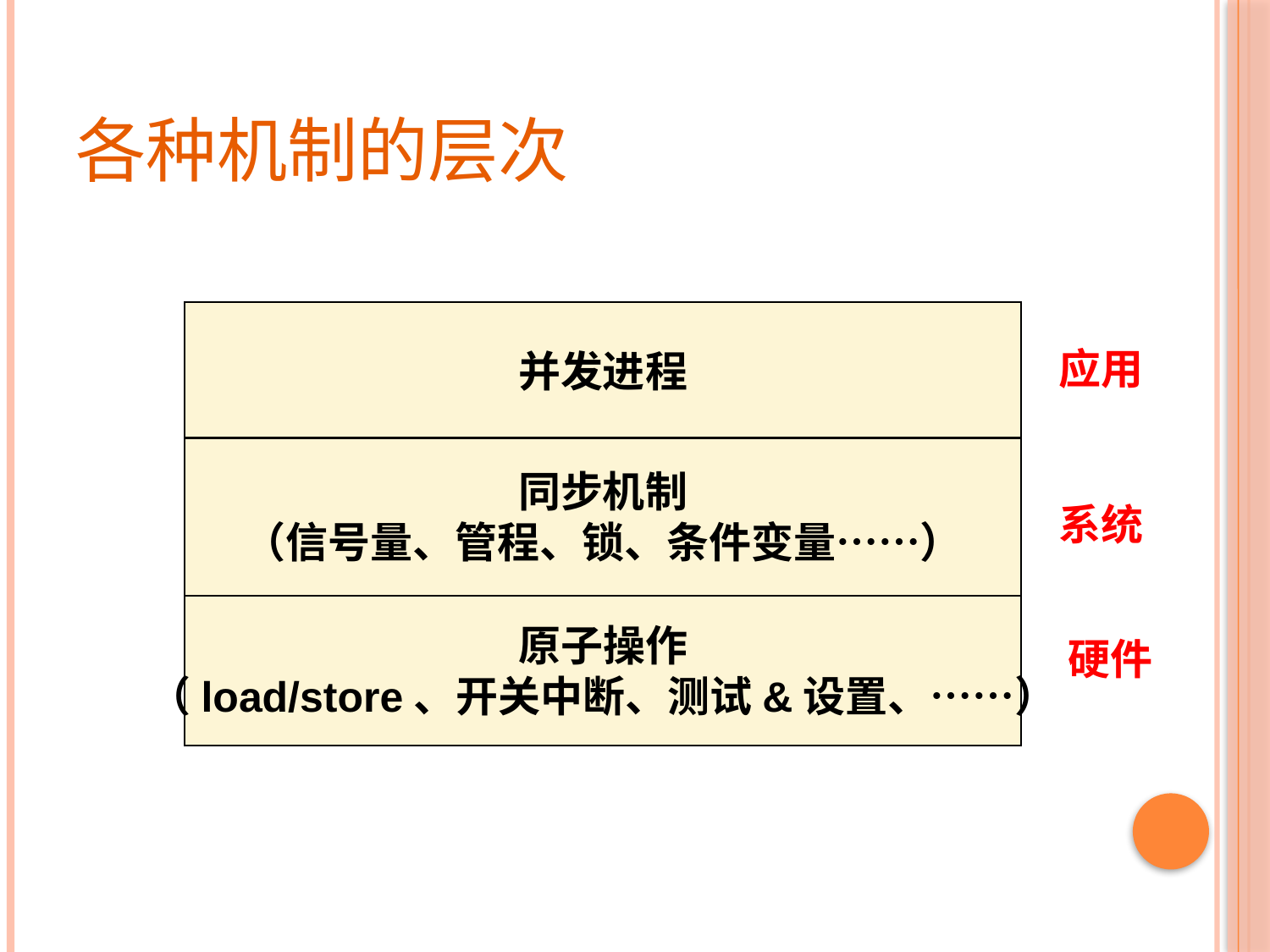

# 各种机制的层次
并发进程
同步机制
（信号量、管程、锁、条件变量……）
原子操作
（load/store、开关中断、测试&设置、……）
应用
系统
硬件